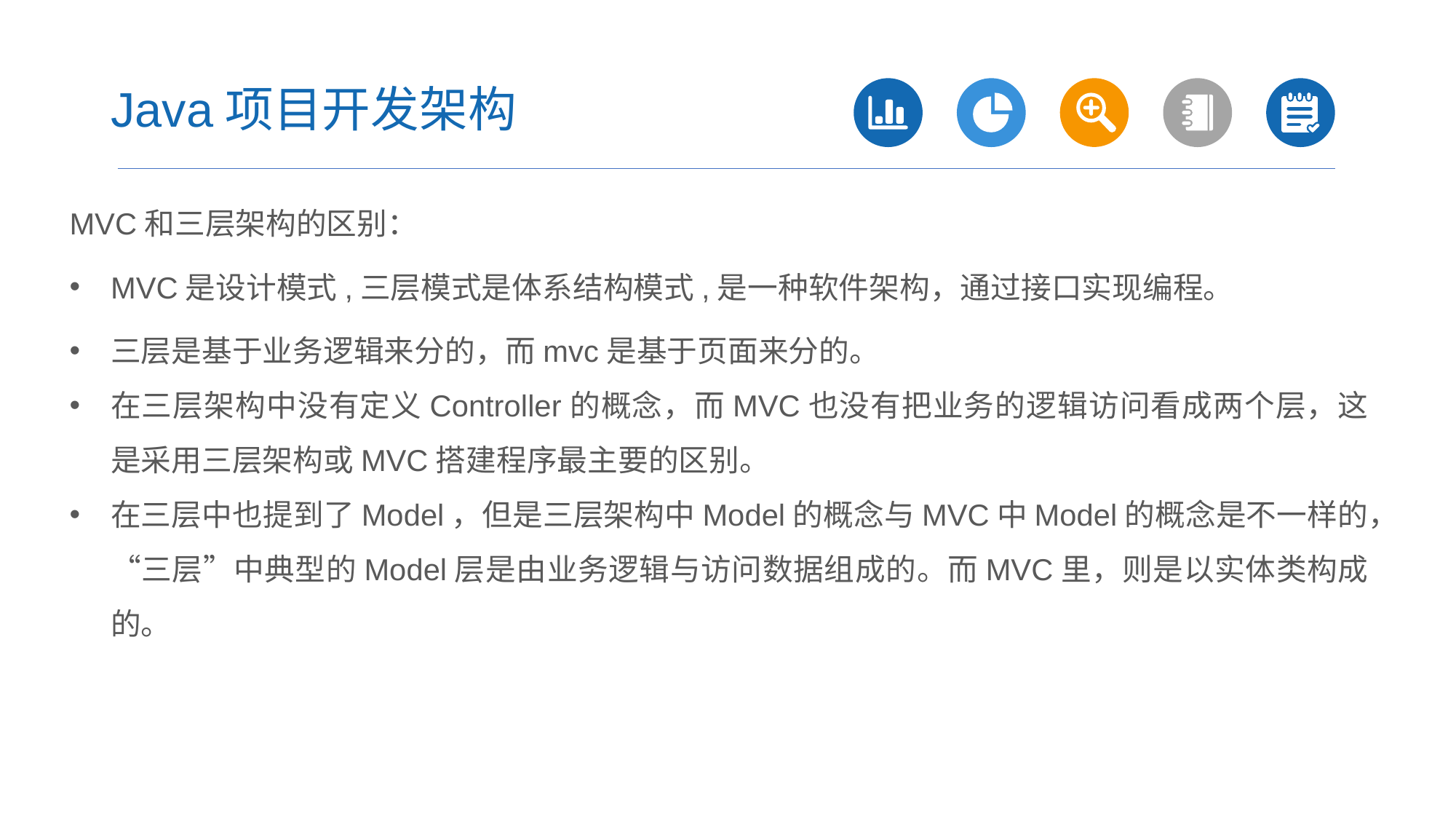

Java项目开发架构
MVC和三层架构的区别：
MVC是设计模式,三层模式是体系结构模式,是一种软件架构，通过接口实现编程。
三层是基于业务逻辑来分的，而mvc是基于页面来分的。
在三层架构中没有定义Controller的概念，而MVC也没有把业务的逻辑访问看成两个层，这是采用三层架构或MVC搭建程序最主要的区别。
在三层中也提到了Model，但是三层架构中Model的概念与MVC中Model的概念是不一样的，“三层”中典型的Model层是由业务逻辑与访问数据组成的。而MVC里，则是以实体类构成的。